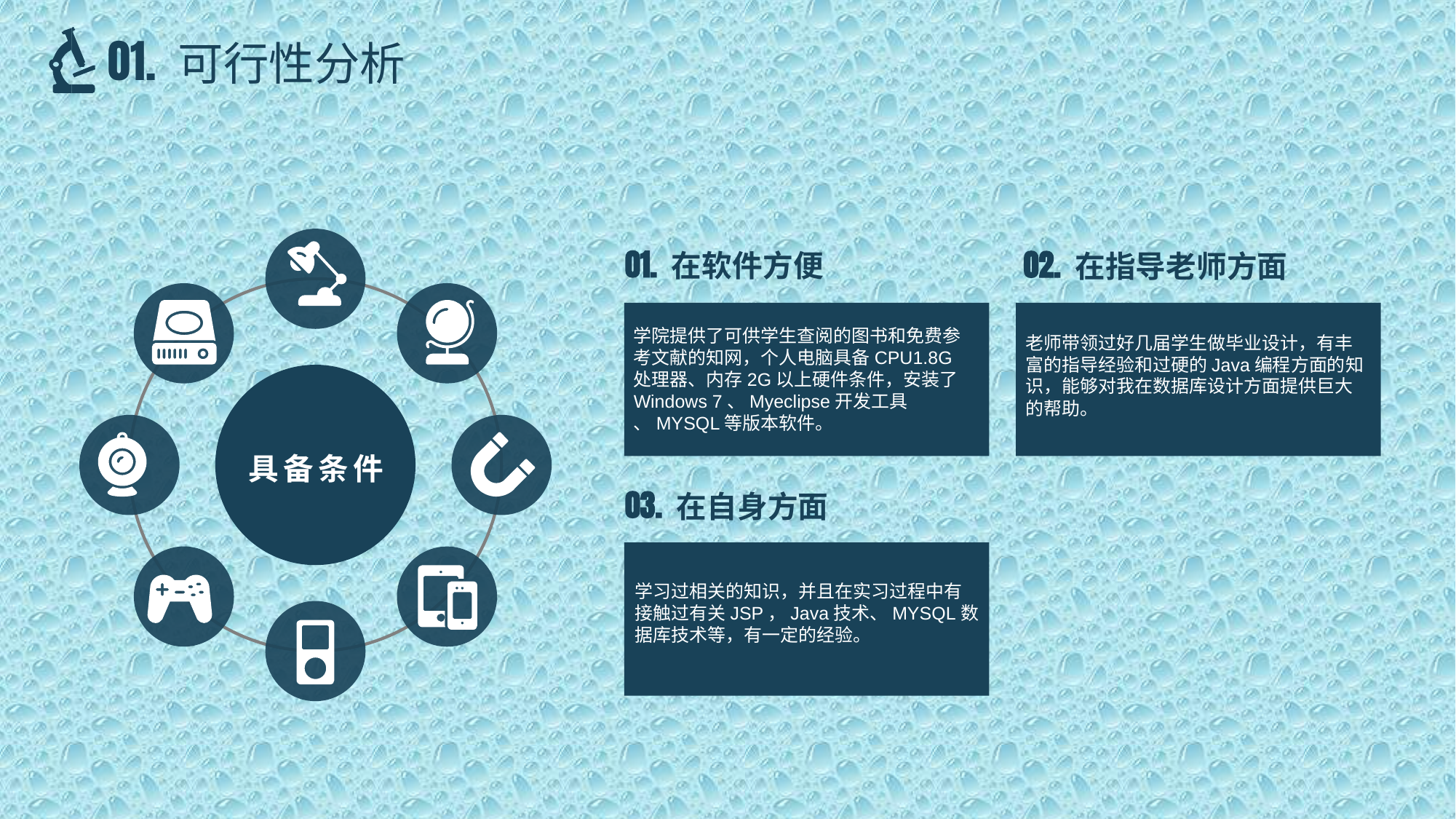

01. 可行性分析

01. 在软件方便
学院提供了可供学生查阅的图书和免费参考文献的知网，个人电脑具备CPU1.8G 处理器、内存2G以上硬件条件，安装了Windows 7、Myeclipse开发工具
、MYSQL等版本软件。
02. 在指导老师方面
老师带领过好几届学生做毕业设计，有丰富的指导经验和过硬的Java编程方面的知识，能够对我在数据库设计方面提供巨大的帮助。

具备条件
03. 在自身方面
学习过相关的知识，并且在实习过程中有接触过有关JSP，Java技术、MYSQL数据库技术等，有一定的经验。